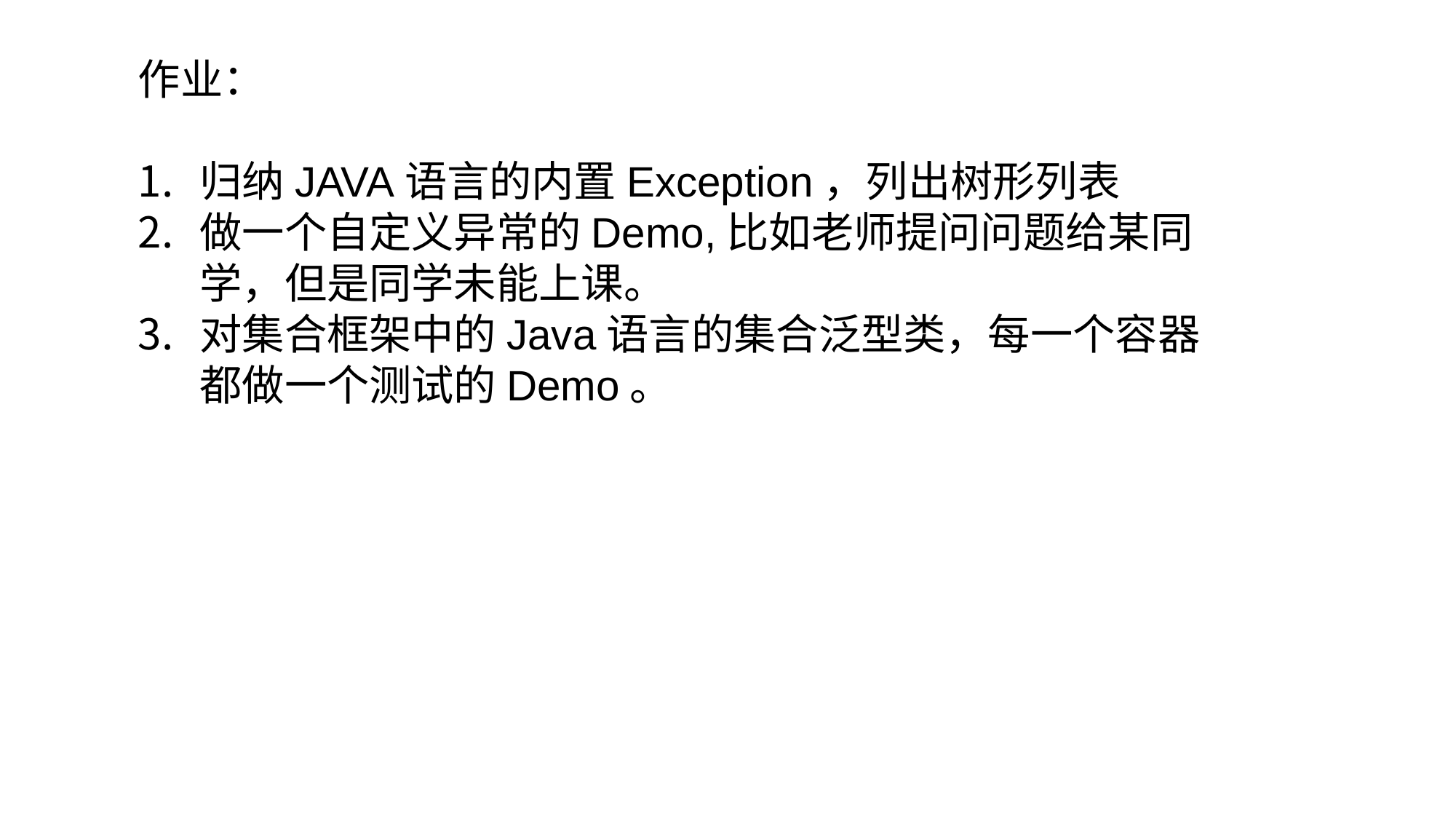

作业：

归纳JAVA语言的内置Exception，列出树形列表
做一个自定义异常的Demo,比如老师提问问题给某同学，但是同学未能上课。
对集合框架中的Java语言的集合泛型类，每一个容器都做一个测试的Demo。